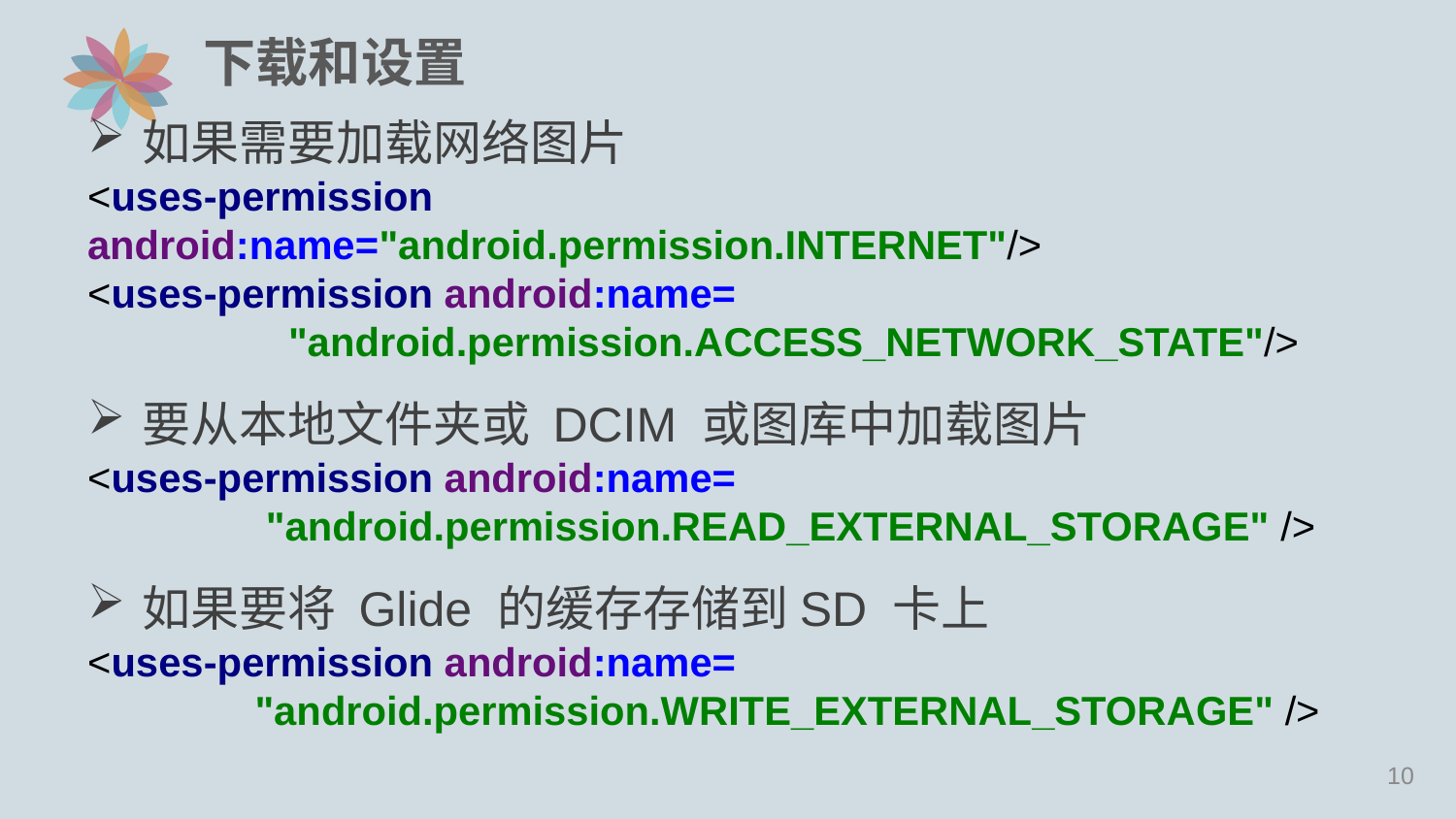

# 下载和设置
如果需要加载网络图片
<uses-permission android:name="android.permission.INTERNET"/>
<uses-permission android:name=
                  "android.permission.ACCESS_NETWORK_STATE"/>
要从本地文件夹或 DCIM 或图库中加载图片
<uses-permission android:name=
                "android.permission.READ_EXTERNAL_STORAGE" />
如果要将 Glide 的缓存存储到SD 卡上
<uses-permission android:name=
               "android.permission.WRITE_EXTERNAL_STORAGE" />

10